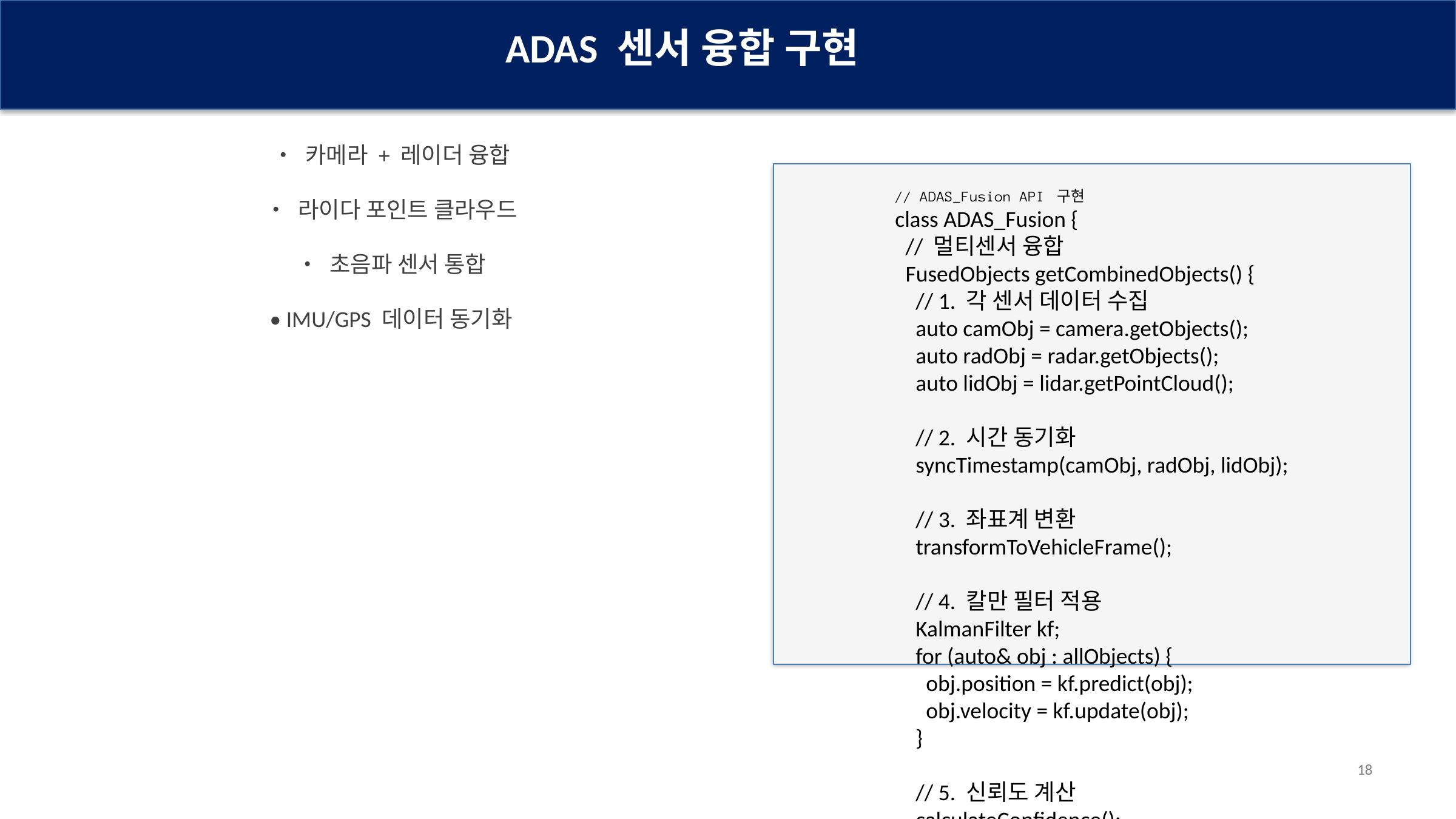

ADAS 센서 융합 구현
• 카메라 + 레이더 융합

// ADAS_Fusion API 구현
class ADAS_Fusion {
  // 멀티센서 융합
  FusedObjects getCombinedObjects() {
    // 1. 각 센서 데이터 수집
    auto camObj = camera.getObjects();
    auto radObj = radar.getObjects();
    auto lidObj = lidar.getPointCloud();

    // 2. 시간 동기화
    syncTimestamp(camObj, radObj, lidObj);

    // 3. 좌표계 변환
    transformToVehicleFrame();

    // 4. 칼만 필터 적용
    KalmanFilter kf;
    for (auto& obj : allObjects) {
      obj.position = kf.predict(obj);
      obj.velocity = kf.update(obj);
    }

    // 5. 신뢰도 계산
    calculateConfidence();

    return fusedObjects;
  }
}
• 라이다 포인트 클라우드
• 초음파 센서 통합
• IMU/GPS 데이터 동기화
18